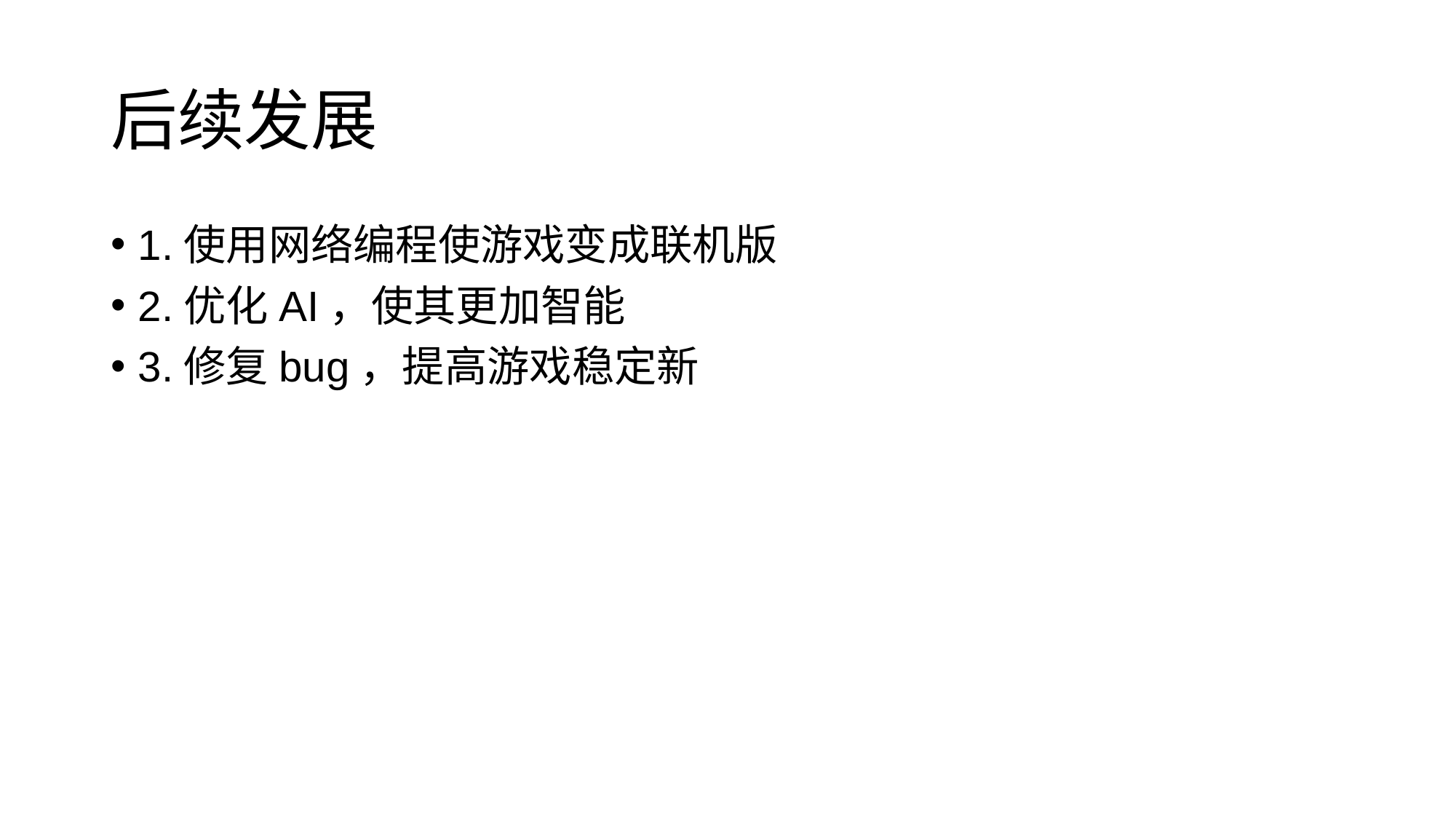

# 后续发展
1.使用网络编程使游戏变成联机版
2.优化AI，使其更加智能
3.修复bug，提高游戏稳定新